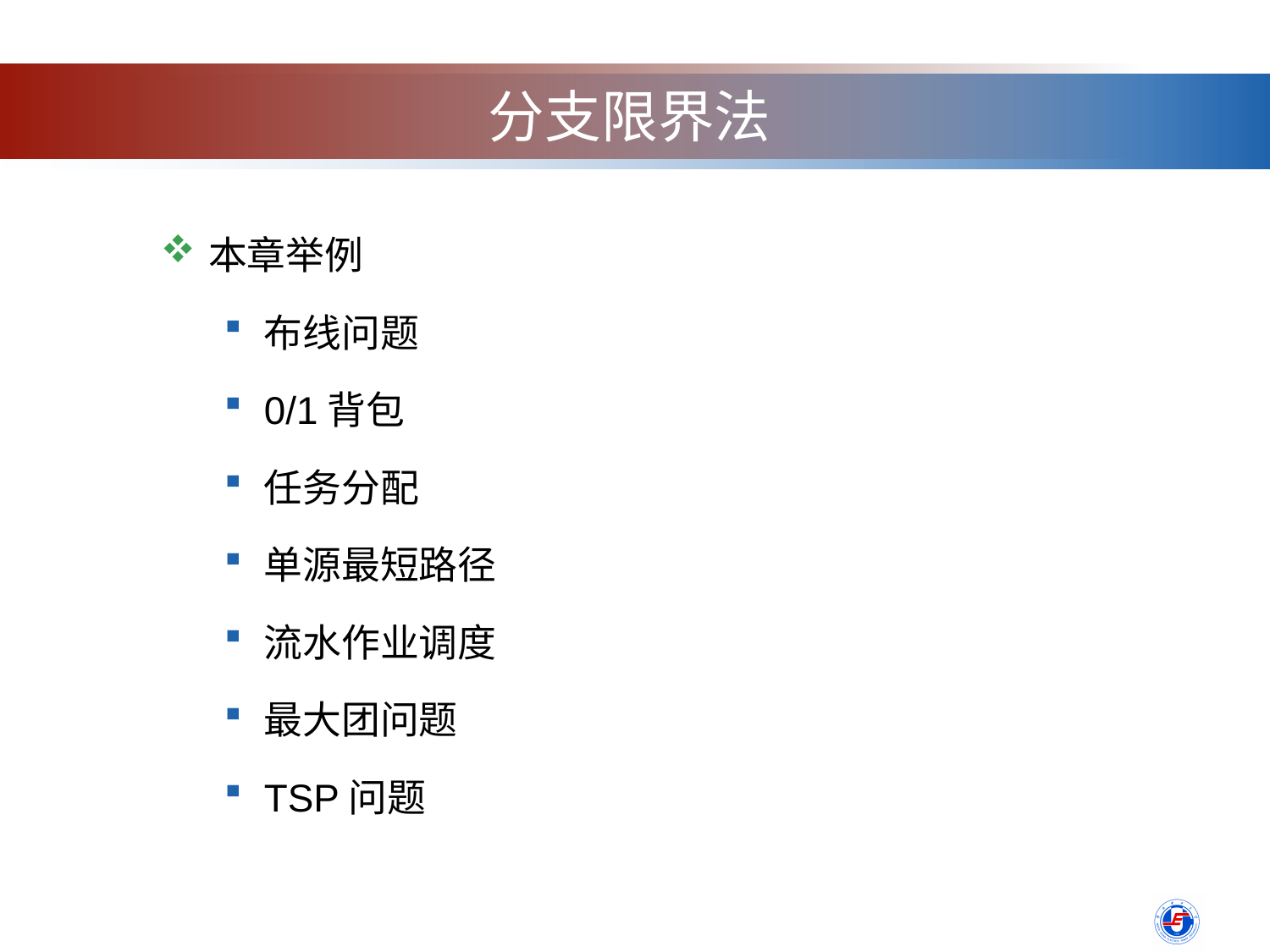

# 分支限界法
本章举例
布线问题
0/1背包
任务分配
单源最短路径
流水作业调度
最大团问题
TSP问题